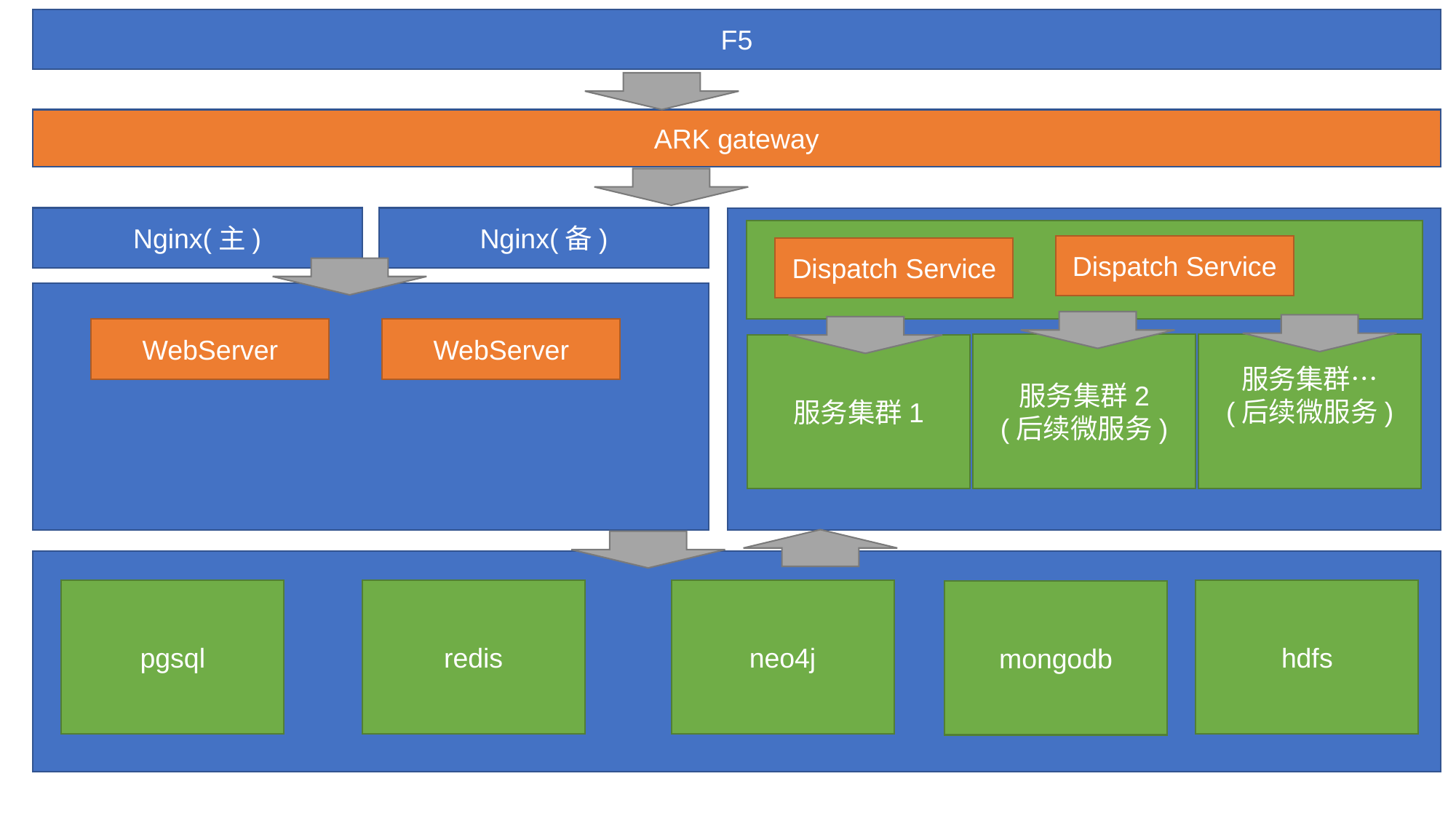

F5

ARK gateway

Nginx(主)
Nginx(备)

Dispatch Service
Dispatch Service

WebServer
WebServer
服务集群2
(后续微服务)
服务集群…
(后续微服务)

服务集群1

pgsql
redis
neo4j
hdfs
mongodb